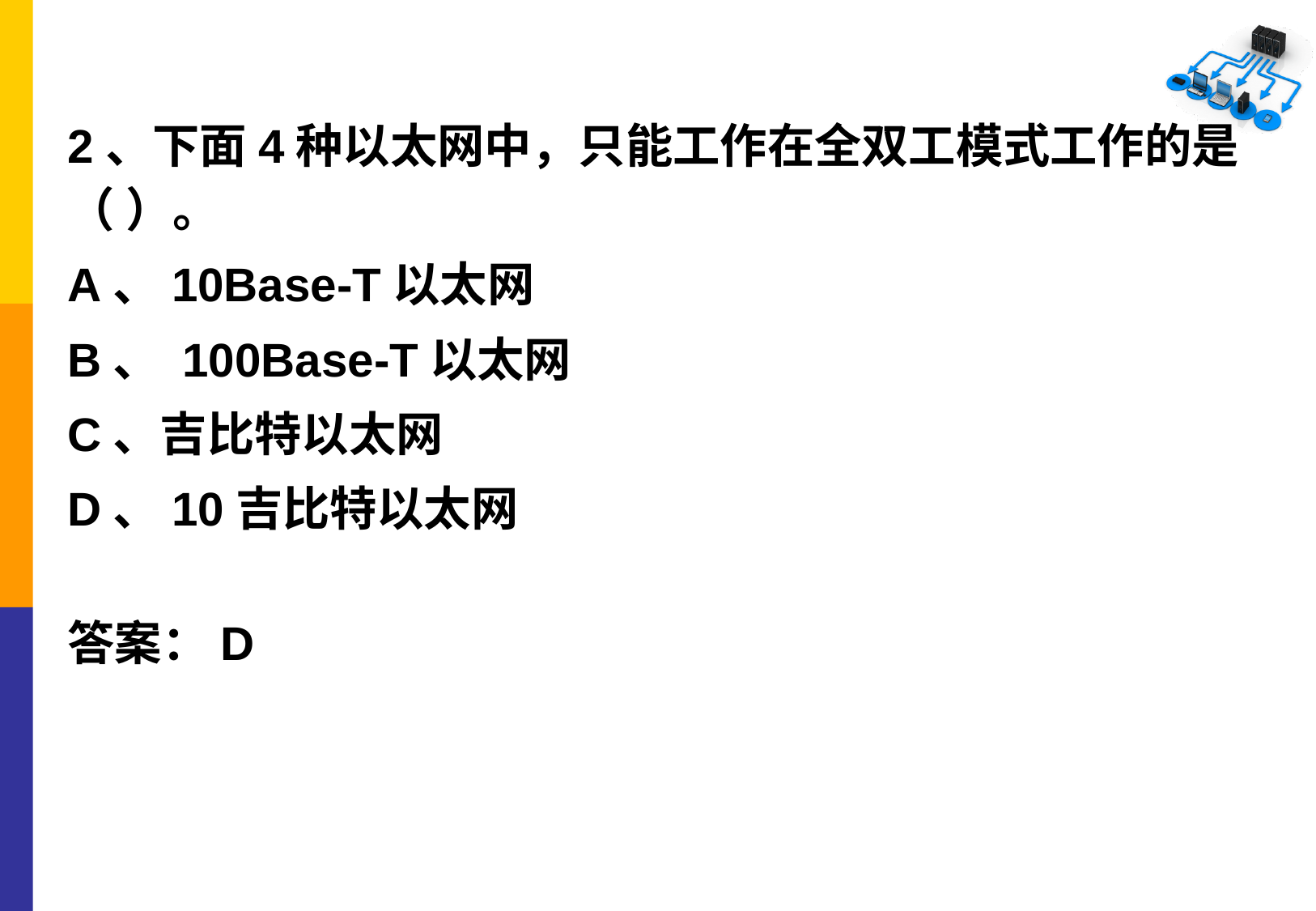

2、下面4种以太网中，只能工作在全双工模式工作的是（ ）。
A、10Base-T以太网
B、 100Base-T以太网
C、吉比特以太网
D、10吉比特以太网
答案：D